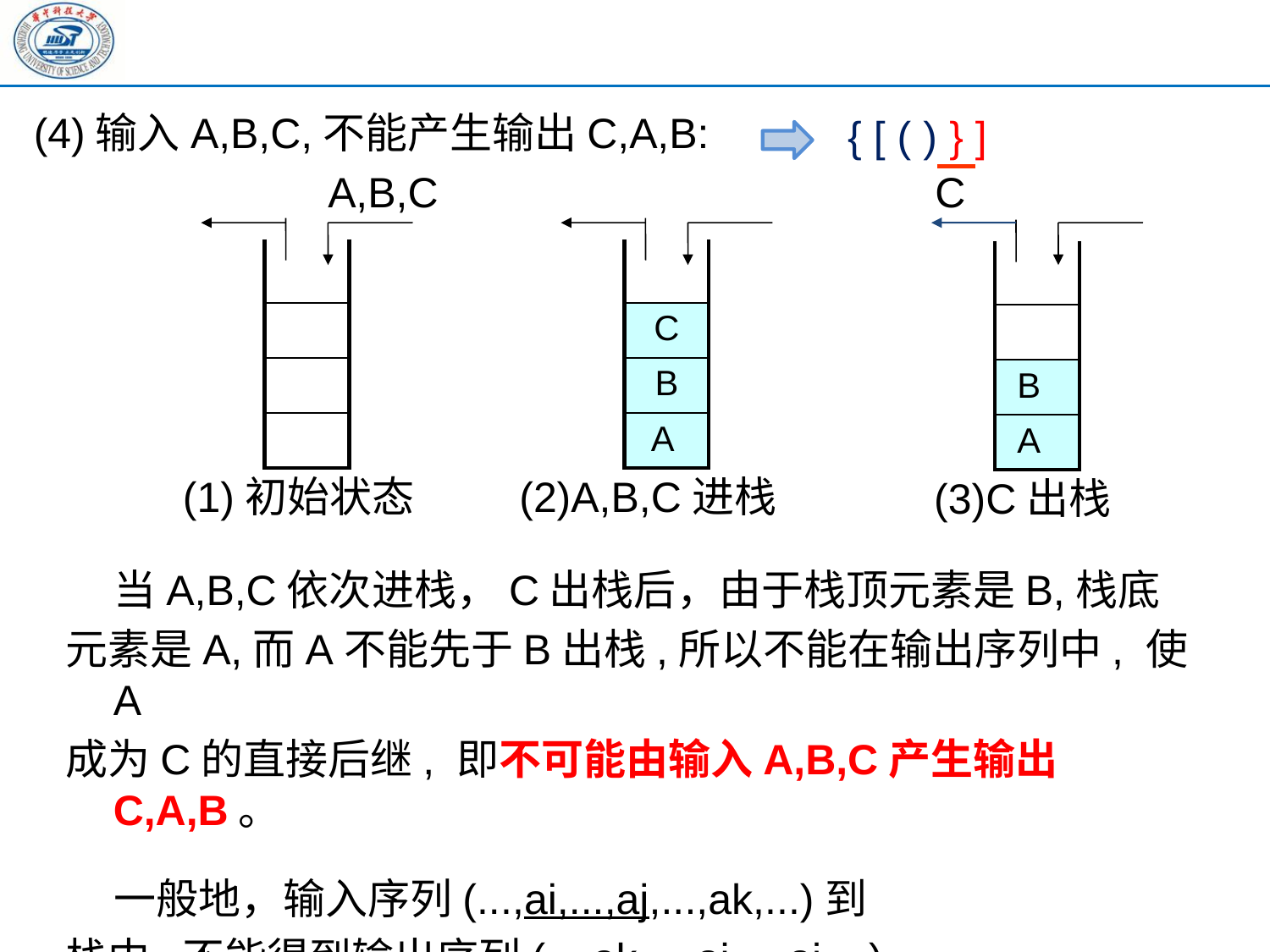

(4)输入A,B,C,不能产生输出C,A,B:
{ [ ( ) } ]

A,B,C
C

|  |
| --- |
|  |
|  |
|  |
|  |
| --- |
| C |
| B |
| A |
|  |
| --- |
|  |
| B |
| A |
(1)初始状态
(2)A,B,C进栈
(3)C出栈
    当A,B,C依次进栈，C出栈后，由于栈顶元素是B,栈底
元素是A,而A不能先于B出栈,所以不能在输出序列中, 使A
成为C的直接后继, 即不可能由输入A,B,C产生输出C,A,B。

    一般地，输入序列(...,ai,...,aj,...,ak,...)到
栈中,不能得到输出序列(...,ak,...,ai,...,aj,...)。